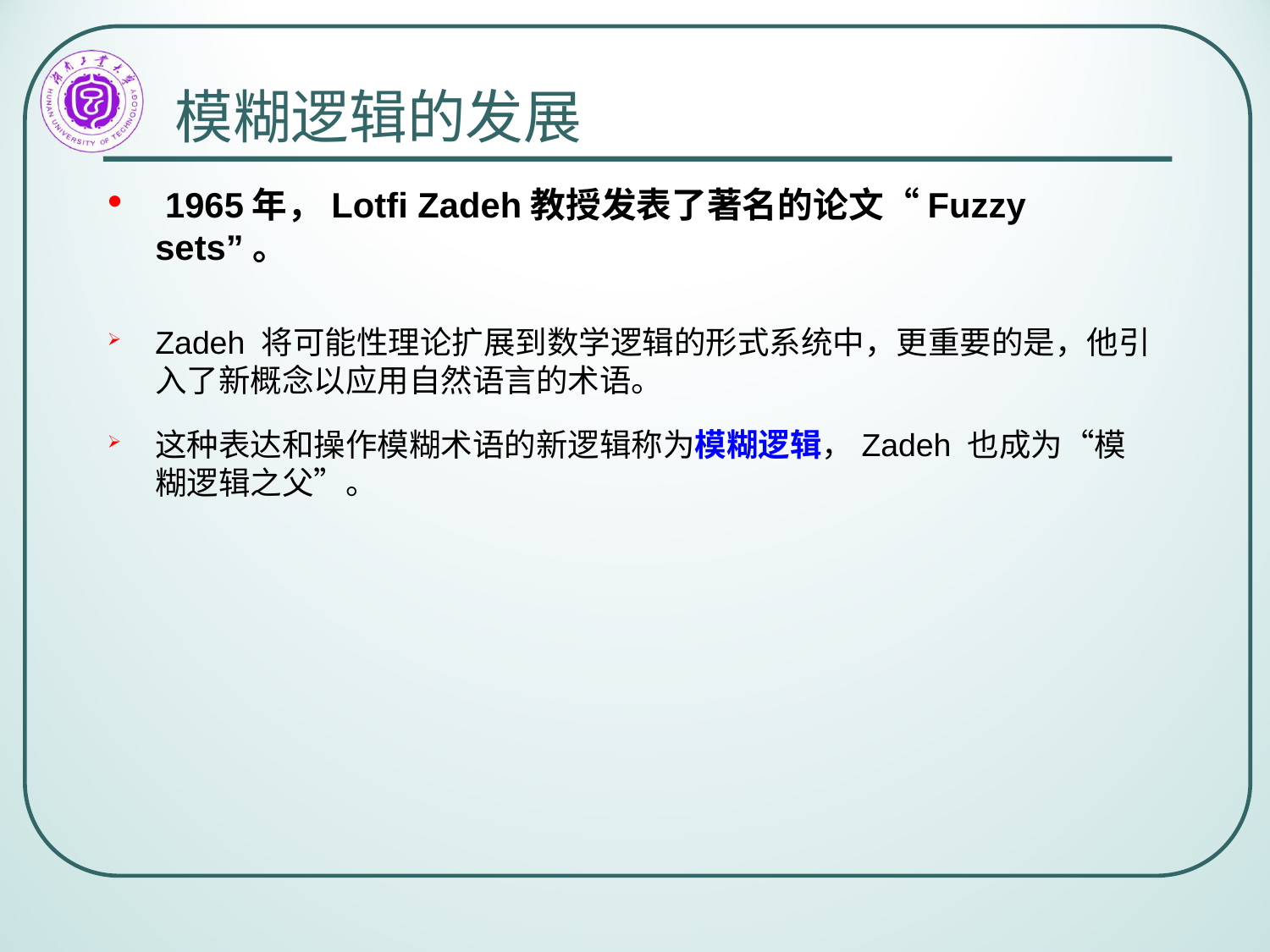

# 模糊逻辑的发展
 1965年，Lotfi Zadeh教授发表了著名的论文“Fuzzy sets”。

Zadeh 将可能性理论扩展到数学逻辑的形式系统中，更重要的是，他引入了新概念以应用自然语言的术语。

这种表达和操作模糊术语的新逻辑称为模糊逻辑，Zadeh 也成为“模糊逻辑之父”。